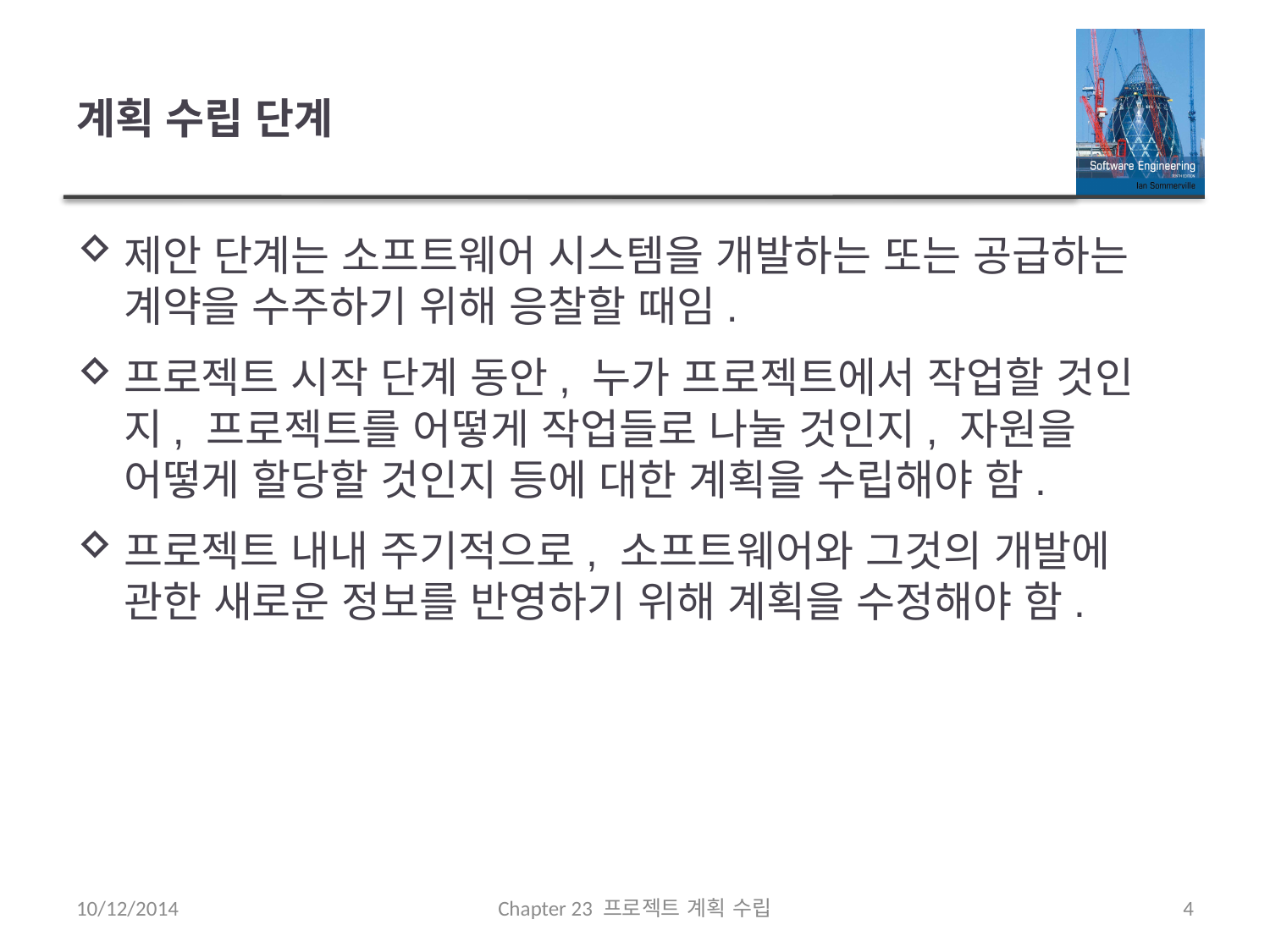

# 계획 수립 단계
제안 단계는 소프트웨어 시스템을 개발하는 또는 공급하는 계약을 수주하기 위해 응찰할 때임.
프로젝트 시작 단계 동안, 누가 프로젝트에서 작업할 것인지, 프로젝트를 어떻게 작업들로 나눌 것인지, 자원을 어떻게 할당할 것인지 등에 대한 계획을 수립해야 함.
프로젝트 내내 주기적으로, 소프트웨어와 그것의 개발에 관한 새로운 정보를 반영하기 위해 계획을 수정해야 함.
10/12/2014
Chapter 23 프로젝트 계획 수립
4